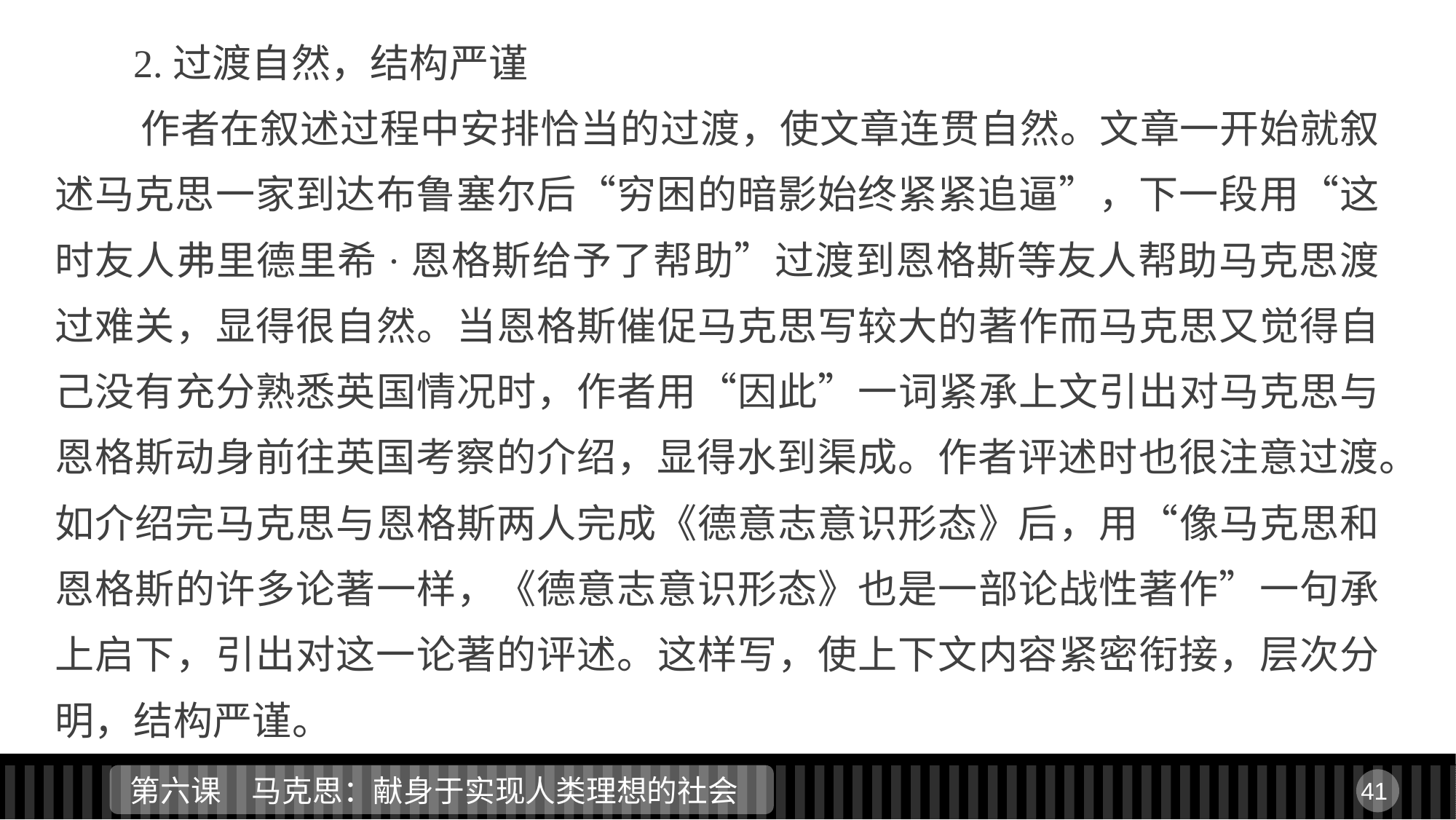

2.过渡自然，结构严谨
        作者在叙述过程中安排恰当的过渡，使文章连贯自然。文章一开始就叙述马克思一家到达布鲁塞尔后“穷困的暗影始终紧紧追逼”，下一段用“这时友人弗里德里希·恩格斯给予了帮助”过渡到恩格斯等友人帮助马克思渡过难关，显得很自然。当恩格斯催促马克思写较大的著作而马克思又觉得自己没有充分熟悉英国情况时，作者用“因此”一词紧承上文引出对马克思与恩格斯动身前往英国考察的介绍，显得水到渠成。作者评述时也很注意过渡。如介绍完马克思与恩格斯两人完成《德意志意识形态》后，用“像马克思和恩格斯的许多论著一样，《德意志意识形态》也是一部论战性著作”一句承上启下，引出对这一论著的评述。这样写，使上下文内容紧密衔接，层次分明，结构严谨。